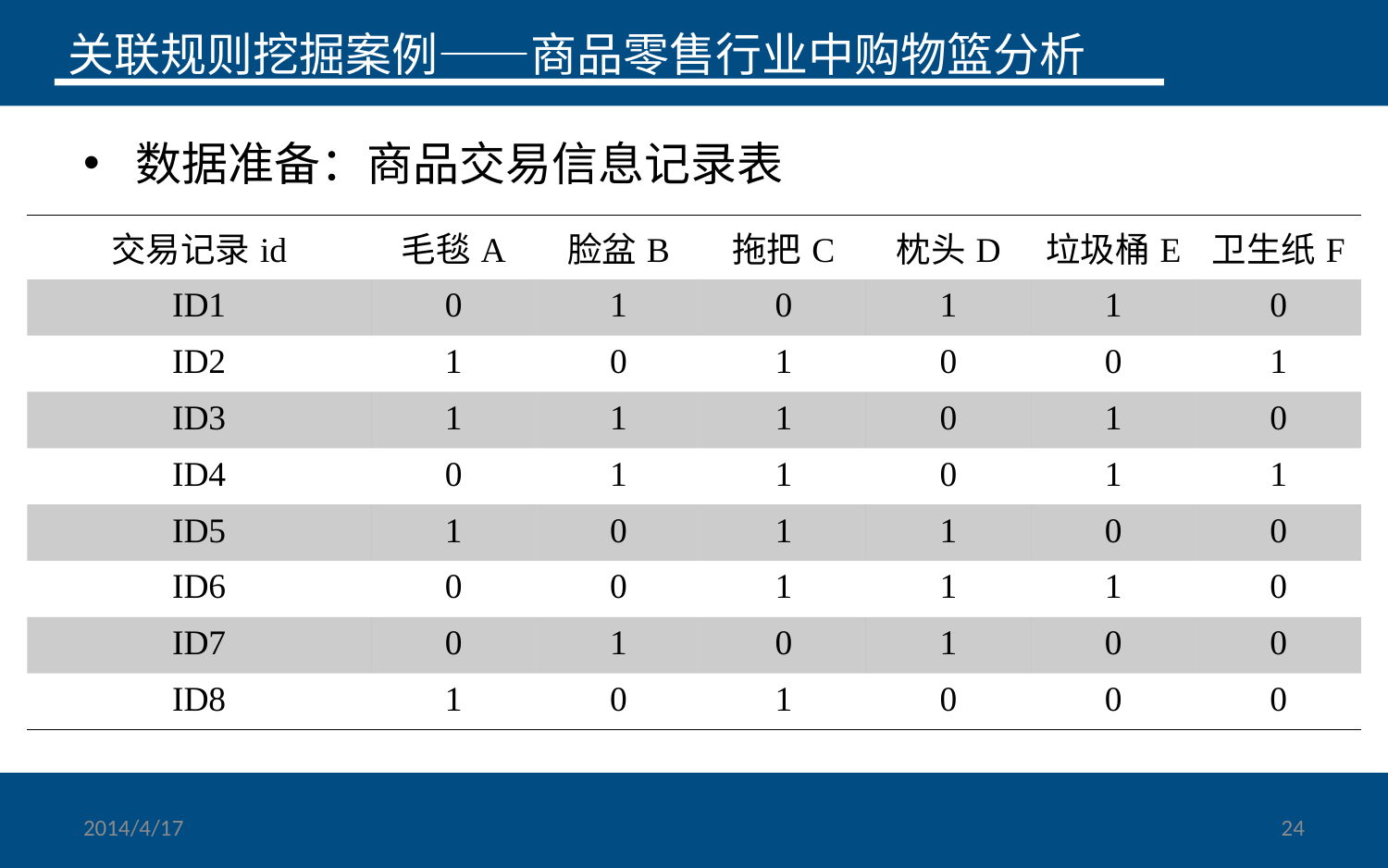

关联规则挖掘案例——商品零售行业中购物篮分析

数据准备：商品交易信息记录表
| 交易记录id | 毛毯A | 脸盆B | 拖把C | 枕头D | 垃圾桶E | 卫生纸F |
| --- | --- | --- | --- | --- | --- | --- |
| ID1 | 0 | 1 | 0 | 1 | 1 | 0 |
| ID2 | 1 | 0 | 1 | 0 | 0 | 1 |
| ID3 | 1 | 1 | 1 | 0 | 1 | 0 |
| ID4 | 0 | 1 | 1 | 0 | 1 | 1 |
| ID5 | 1 | 0 | 1 | 1 | 0 | 0 |
| ID6 | 0 | 0 | 1 | 1 | 1 | 0 |
| ID7 | 0 | 1 | 0 | 1 | 0 | 0 |
| ID8 | 1 | 0 | 1 | 0 | 0 | 0 |
2014/4/17
24